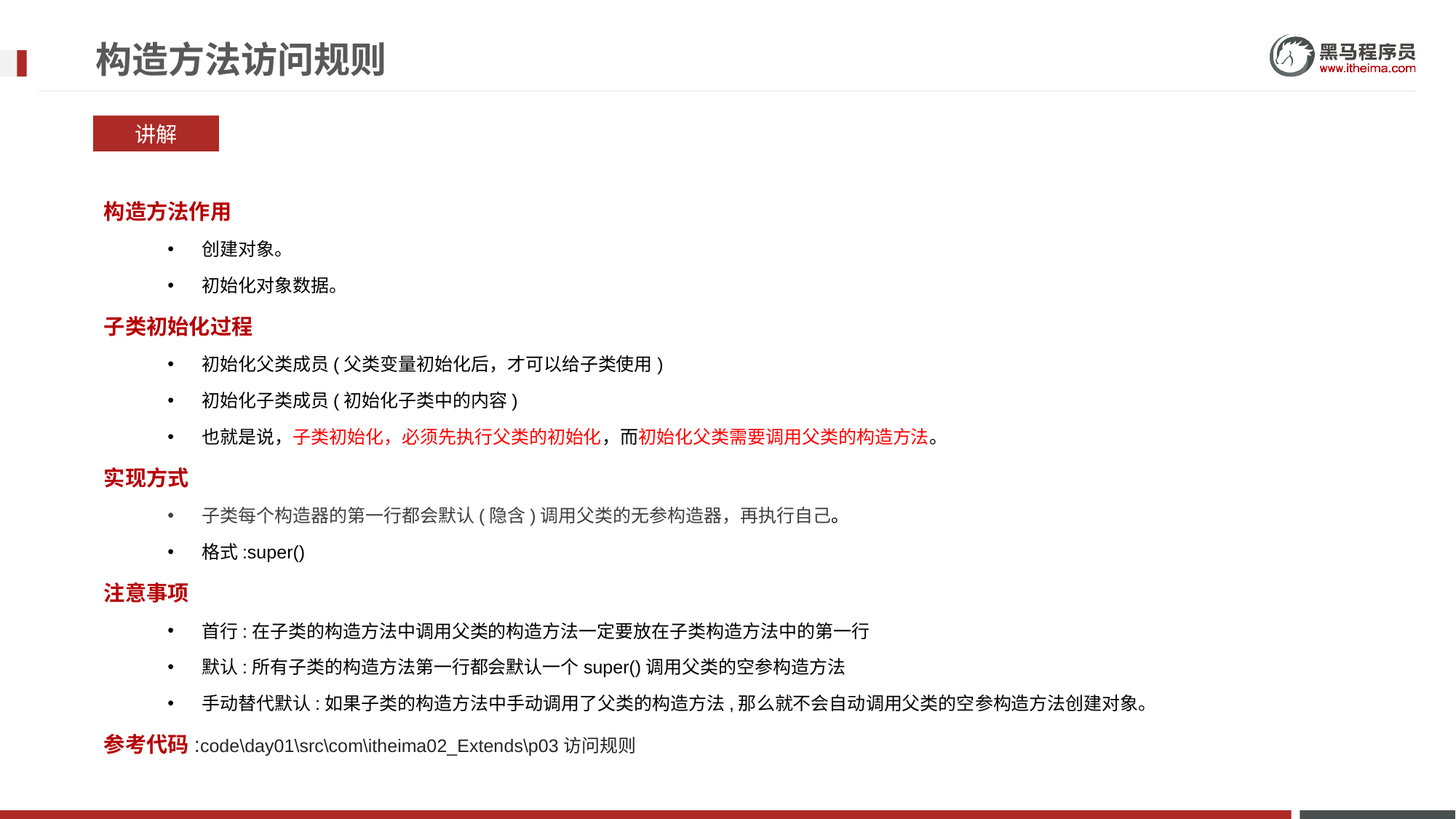

# 构造方法访问规则
讲解
构造方法作用
创建对象。
初始化对象数据。
子类初始化过程
初始化父类成员(父类变量初始化后，才可以给子类使用)
初始化子类成员(初始化子类中的内容)
也就是说，子类初始化，必须先执行父类的初始化，而初始化父类需要调用父类的构造方法。
实现方式
子类每个构造器的第一行都会默认(隐含)调用父类的无参构造器，再执行自己。
格式:super()
注意事项
首行:在子类的构造方法中调用父类的构造方法一定要放在子类构造方法中的第一行
默认:所有子类的构造方法第一行都会默认一个super()调用父类的空参构造方法
手动替代默认:如果子类的构造方法中手动调用了父类的构造方法,那么就不会自动调用父类的空参构造方法创建对象。
参考代码:code\day01\src\com\itheima02_Extends\p03访问规则